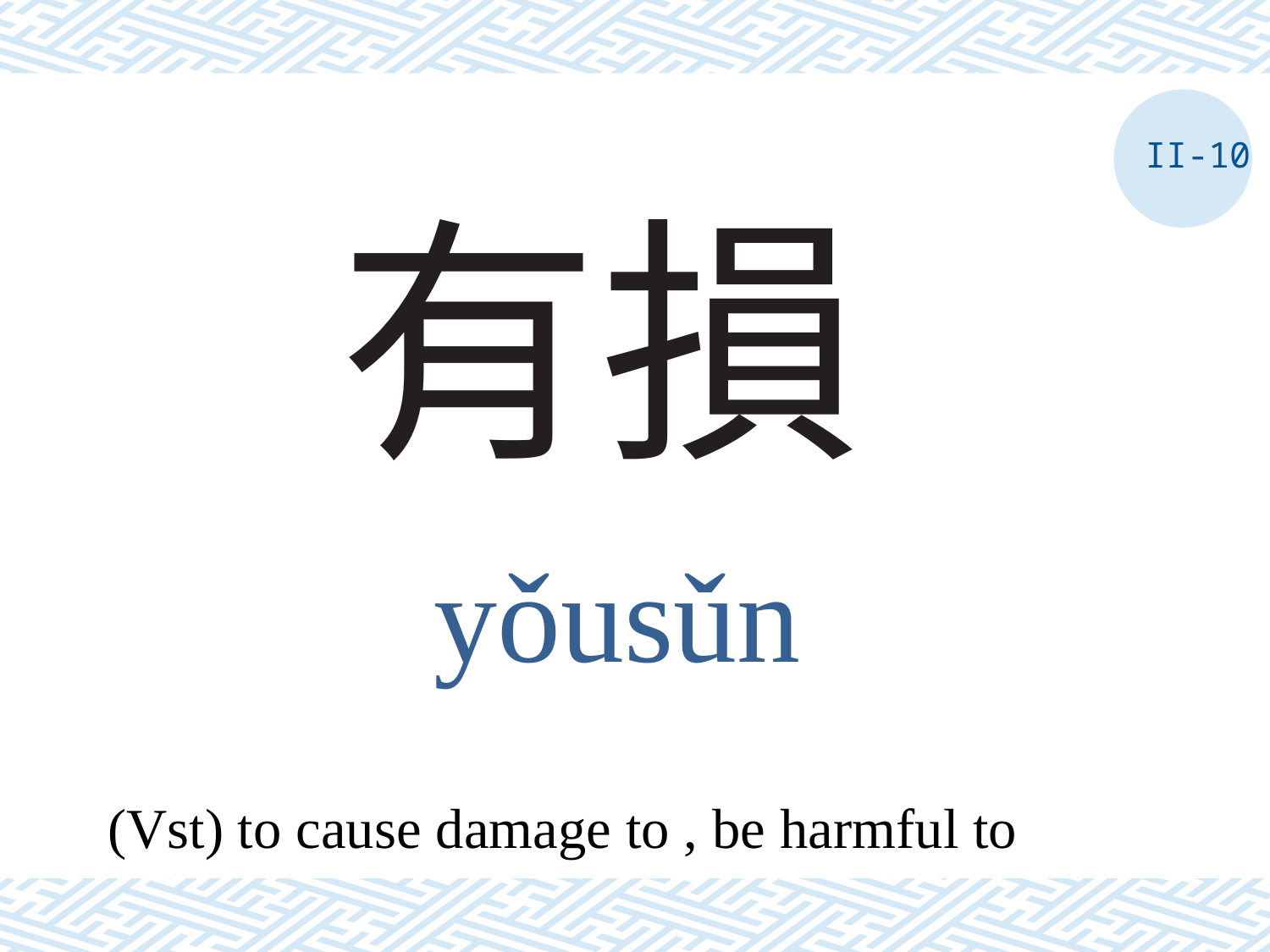

II-10

# 有損
yǒusǔn
(Vst) to cause damage to , be harmful to